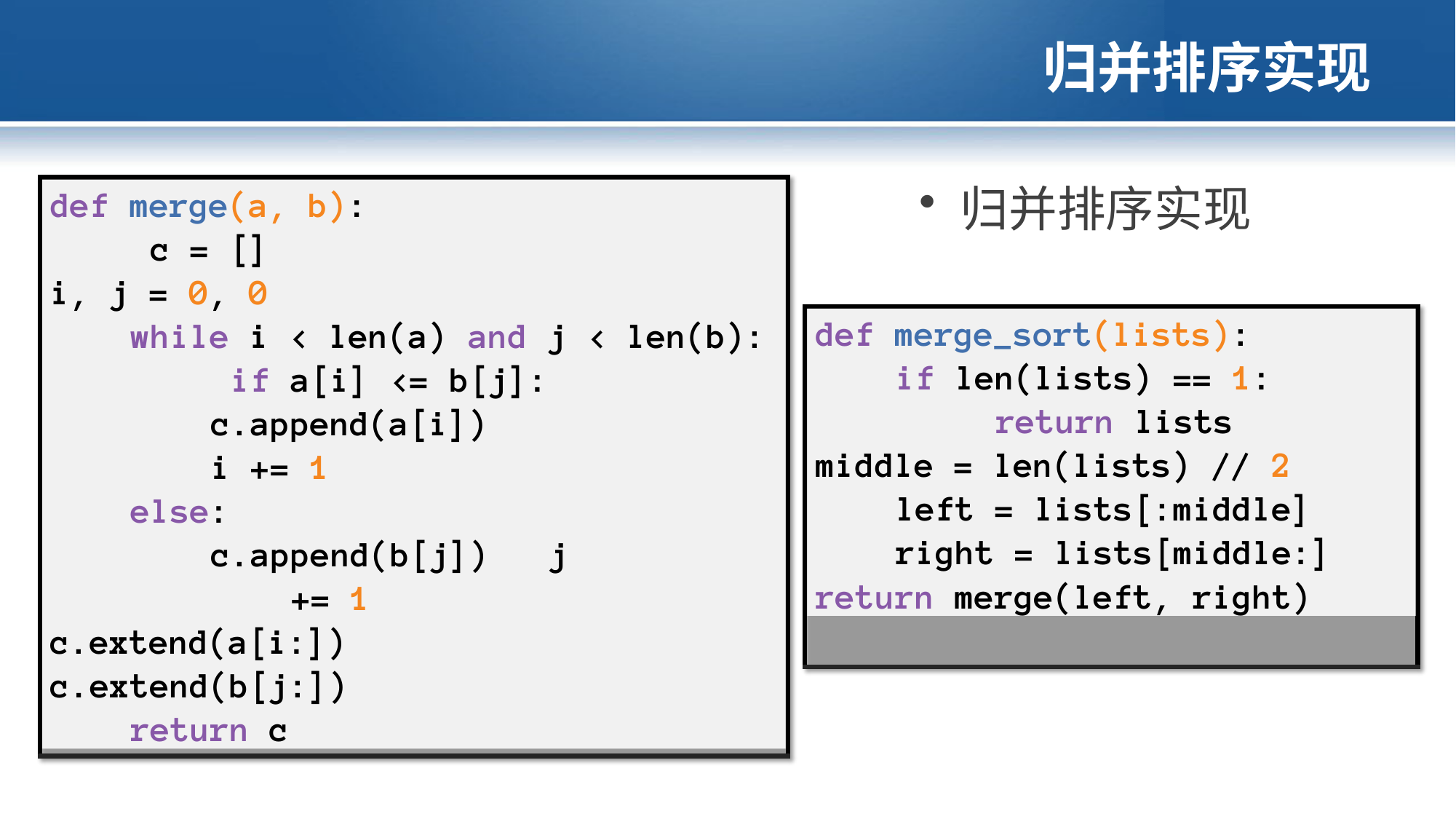

# 归并排序实现

归并排序实现

def merge(a, b):  c = []
i, j = 0, 0
while i < len(a) and j < len(b):  if a[i] <= b[j]:
c.append(a[i])
i += 1
else:
c.append(b[j])   j += 1
c.extend(a[i:])
c.extend(b[j:])  return c

def merge_sort(lists):
if len(lists) == 1:  return lists
middle = len(lists) // 2  left = lists[:middle]  right = lists[middle:]
return merge(left, right)